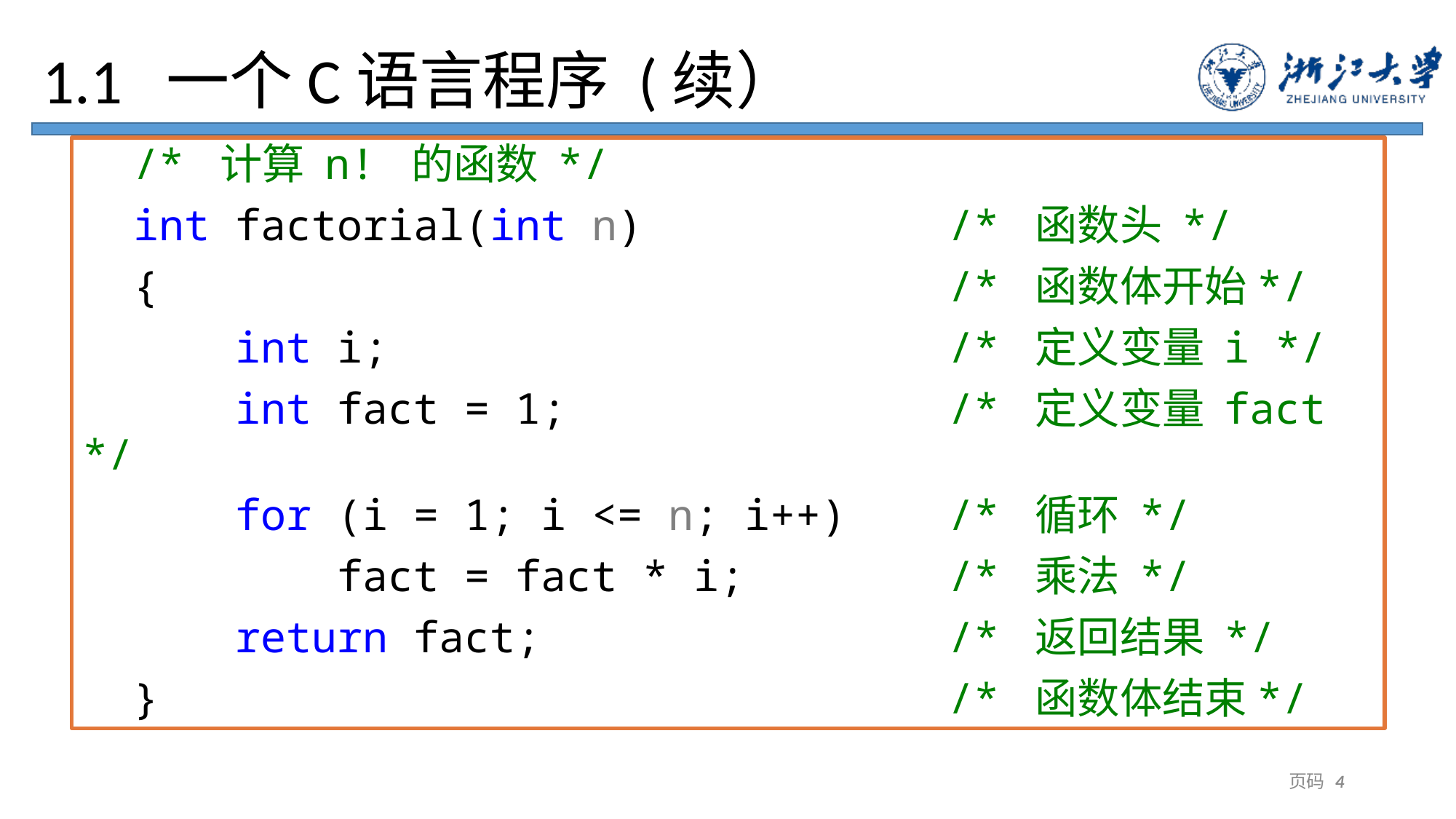

# 1.1  一个C语言程序 (续）
  /* 计算 n! 的函数 */
  int factorial(int n)            /* 函数头 */
  {                               /* 函数体开始*/
      int i;                      /* 定义变量 i */
      int fact = 1;               /* 定义变量 fact */
      for (i = 1; i <= n; i++)    /* 循环 */
          fact = fact * i;        /* 乘法 */
      return fact;                /* 返回结果 */
  }                               /* 函数体结束*/
页码 4